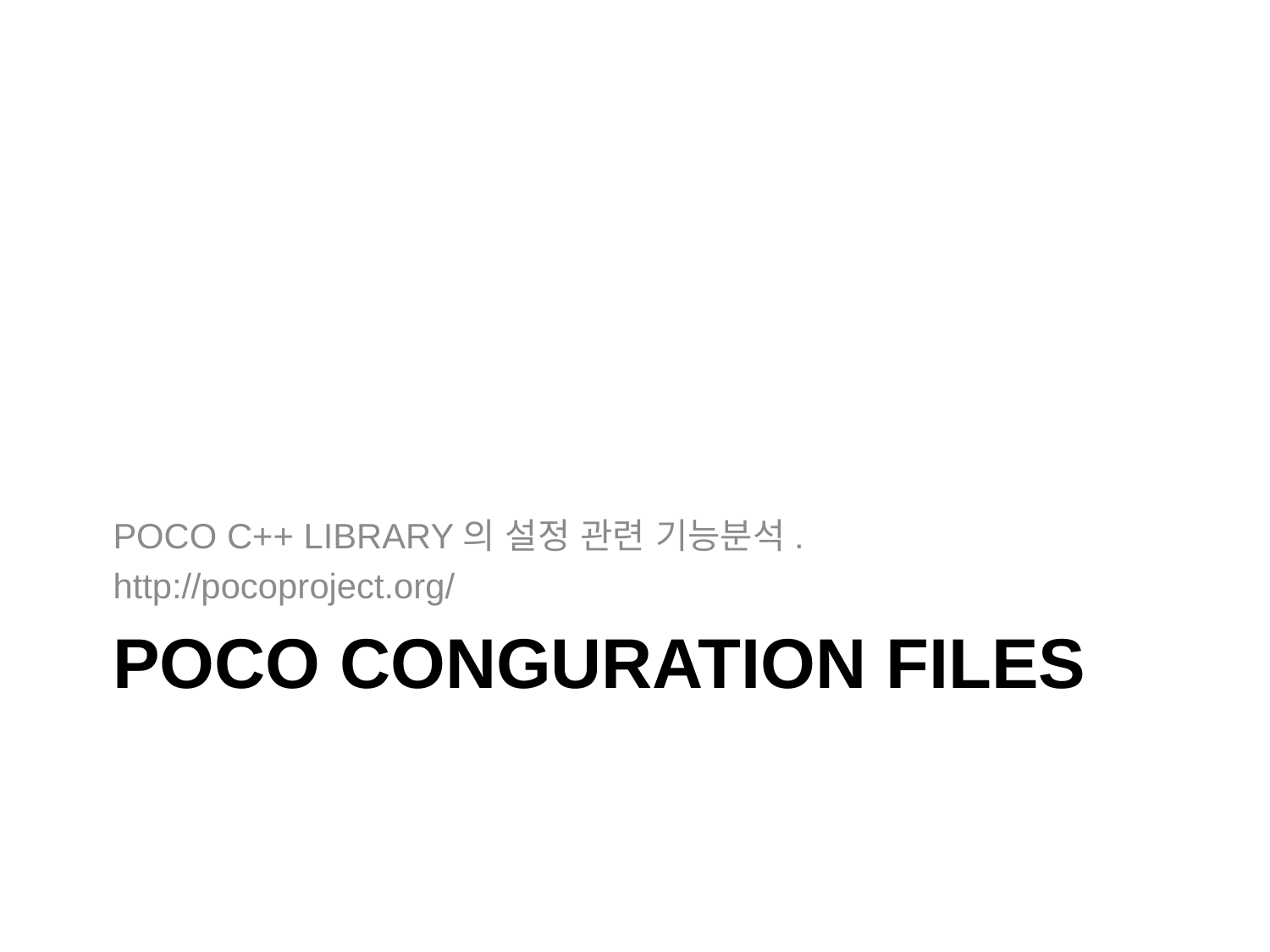

POCO C++ LIBRARY의 설정 관련 기능분석.
http://pocoproject.org/
# POCO Conguration Files